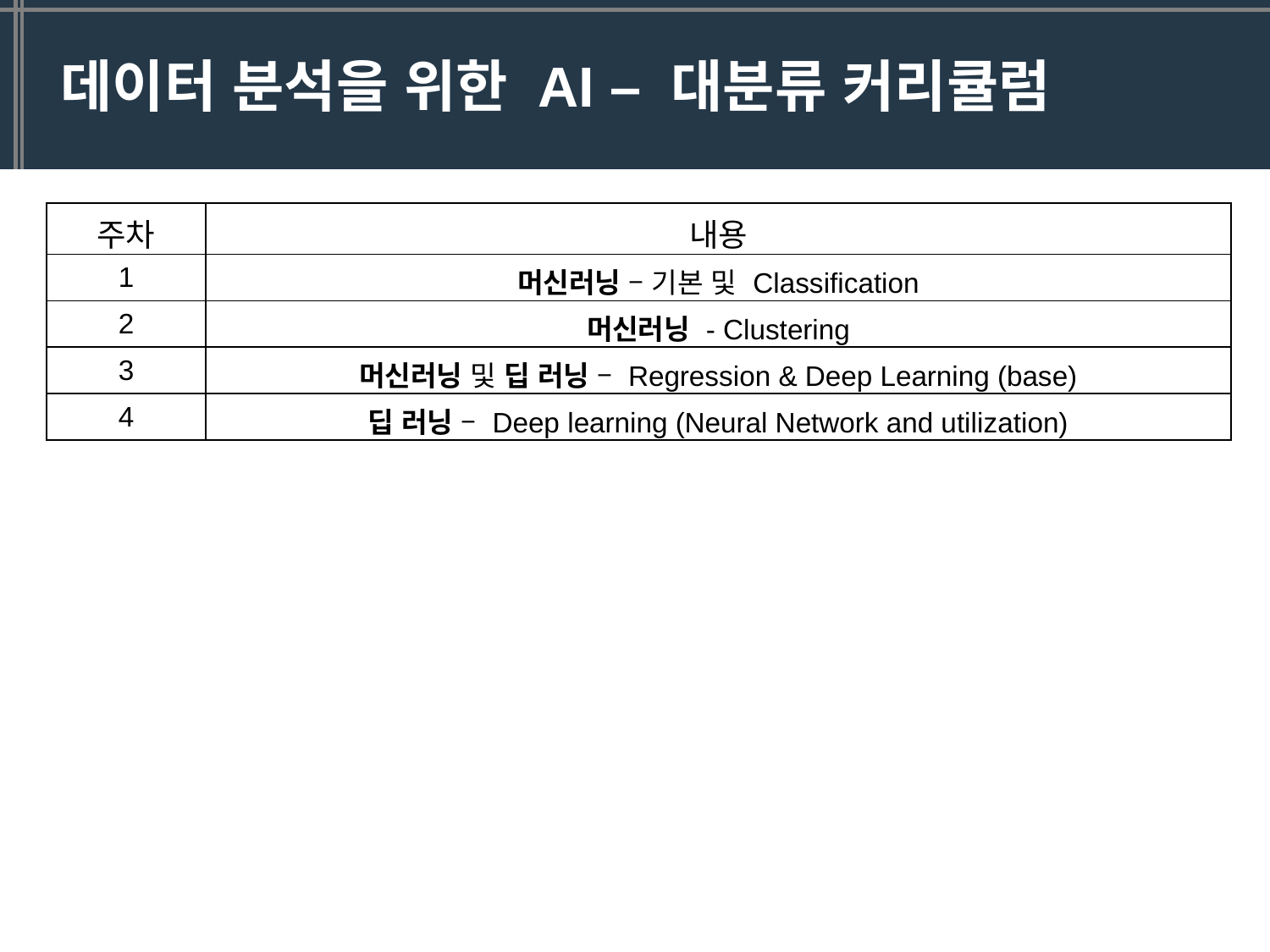

데이터 분석을 위한 AI – 대분류 커리큘럼
| 주차 | 내용 |
| --- | --- |
| 1 | 머신러닝 – 기본 및 Classification |
| 2 | 머신러닝 - Clustering |
| 3 | 머신러닝 및 딥 러닝 – Regression & Deep Learning (base) |
| 4 | 딥 러닝 – Deep learning (Neural Network and utilization) |